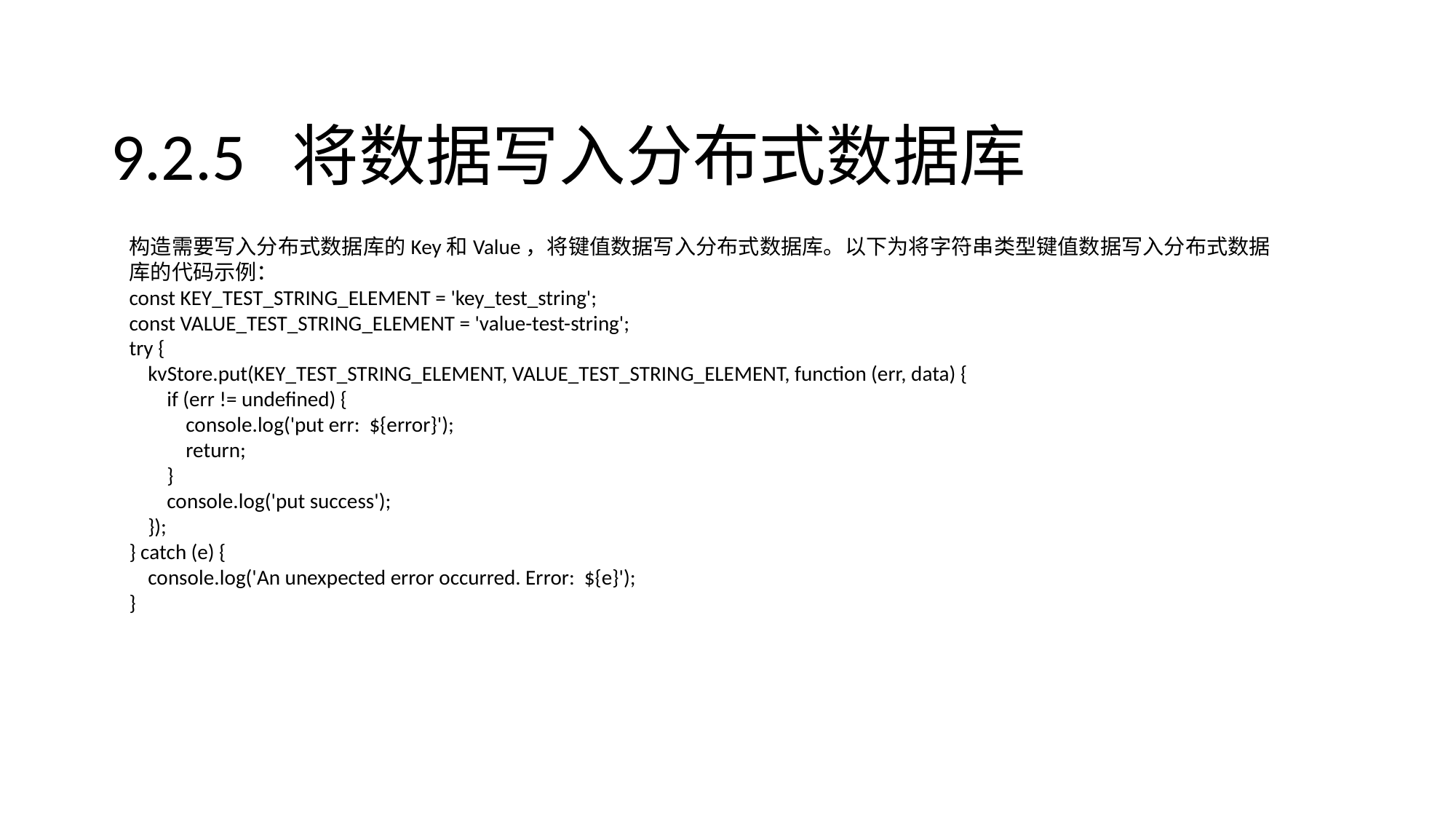

# 9.2.5  将数据写入分布式数据库
构造需要写入分布式数据库的Key和Value，将键值数据写入分布式数据库。以下为将字符串类型键值数据写入分布式数据库的代码示例：
const KEY_TEST_STRING_ELEMENT = 'key_test_string';
const VALUE_TEST_STRING_ELEMENT = 'value-test-string';
try {
    kvStore.put(KEY_TEST_STRING_ELEMENT, VALUE_TEST_STRING_ELEMENT, function (err, data) {
        if (err != undefined) {
            console.log('put err:  ${error}');
            return;
        }
        console.log('put success');
    });
} catch (e) {
    console.log('An unexpected error occurred. Error:  ${e}');
}